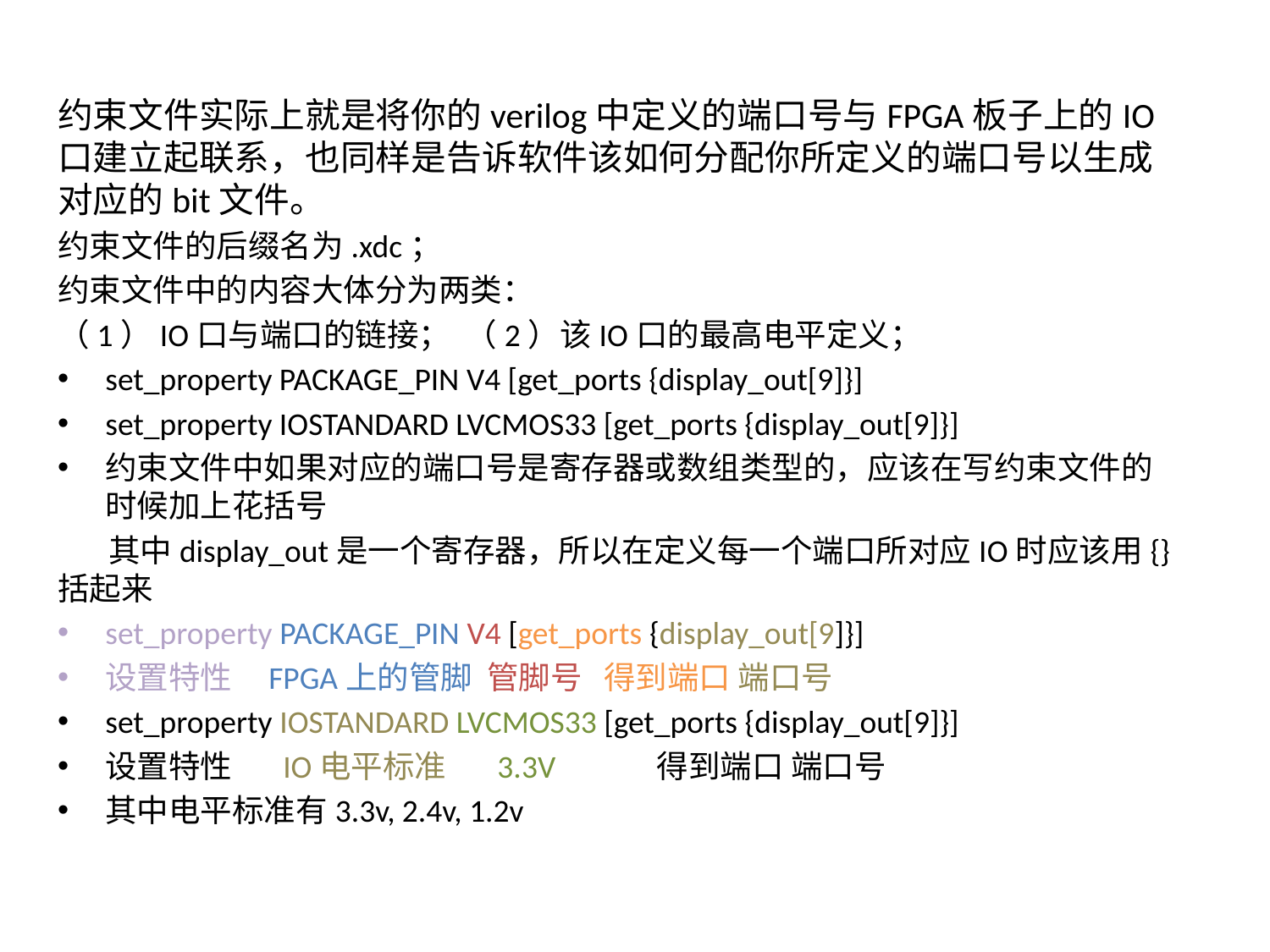

约束文件实际上就是将你的verilog中定义的端口号与FPGA板子上的IO口建立起联系，也同样是告诉软件该如何分配你所定义的端口号以生成对应的bit文件。
约束文件的后缀名为.xdc；
约束文件中的内容大体分为两类：
（1）IO口与端口的链接；  （2）该IO口的最高电平定义；
set_property PACKAGE_PIN V4 [get_ports {display_out[9]}]
set_property IOSTANDARD LVCMOS33 [get_ports {display_out[9]}]
约束文件中如果对应的端口号是寄存器或数组类型的，应该在写约束文件的时候加上花括号
      其中display_out是一个寄存器，所以在定义每一个端口所对应IO时应该用{}括起来
set_property PACKAGE_PIN V4 [get_ports {display_out[9]}]
设置特性    FPGA上的管脚  管脚号   得到端口 端口号
set_property IOSTANDARD LVCMOS33 [get_ports {display_out[9]}]
设置特性      IO电平标准      3.3V             得到端口 端口号
其中电平标准有3.3v, 2.4v, 1.2v